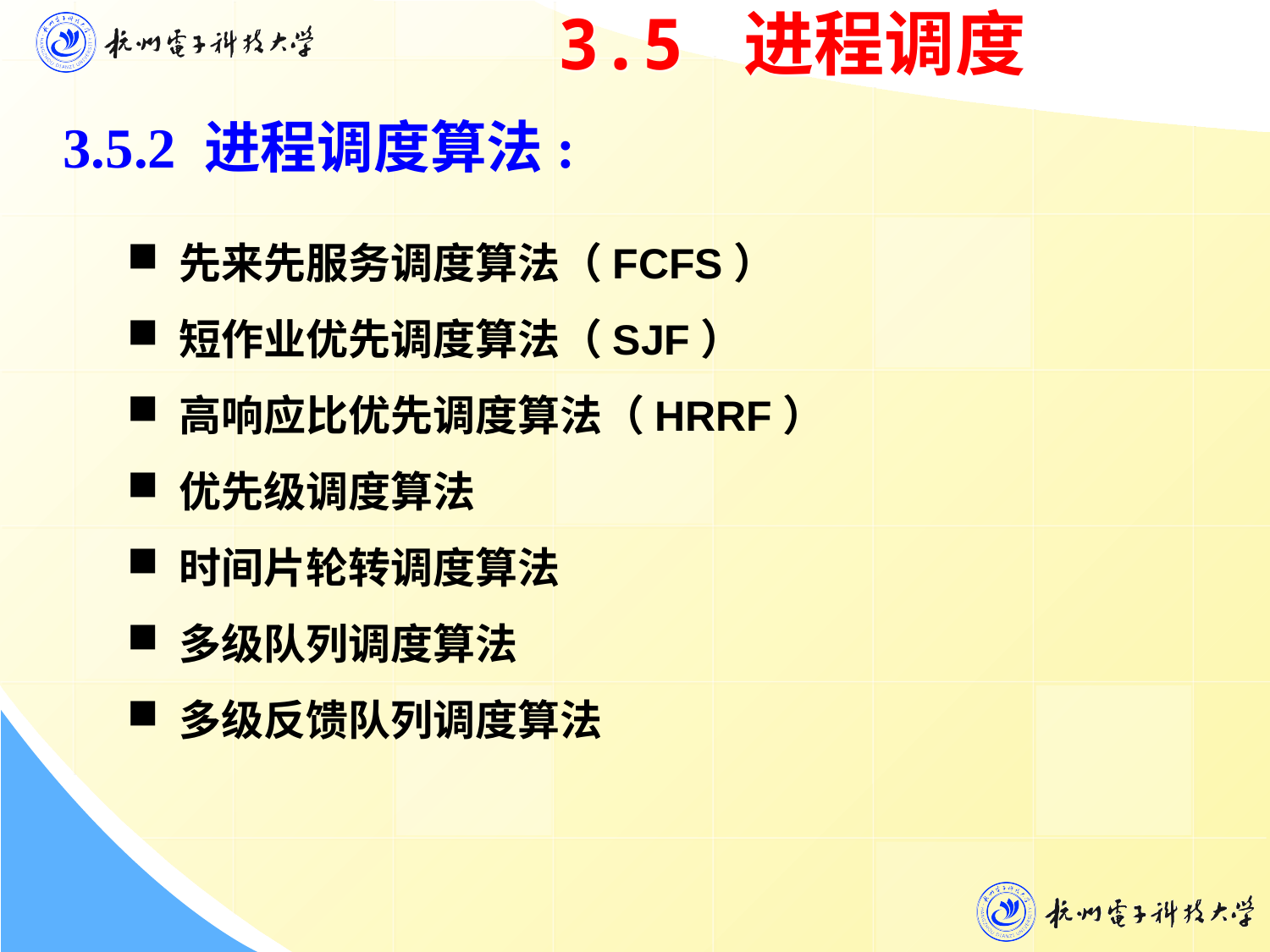

3.5 进程调度
3.5.2 进程调度算法:
 先来先服务调度算法（FCFS）
 短作业优先调度算法（SJF）
 高响应比优先调度算法（HRRF）
 优先级调度算法
 时间片轮转调度算法
 多级队列调度算法
 多级反馈队列调度算法